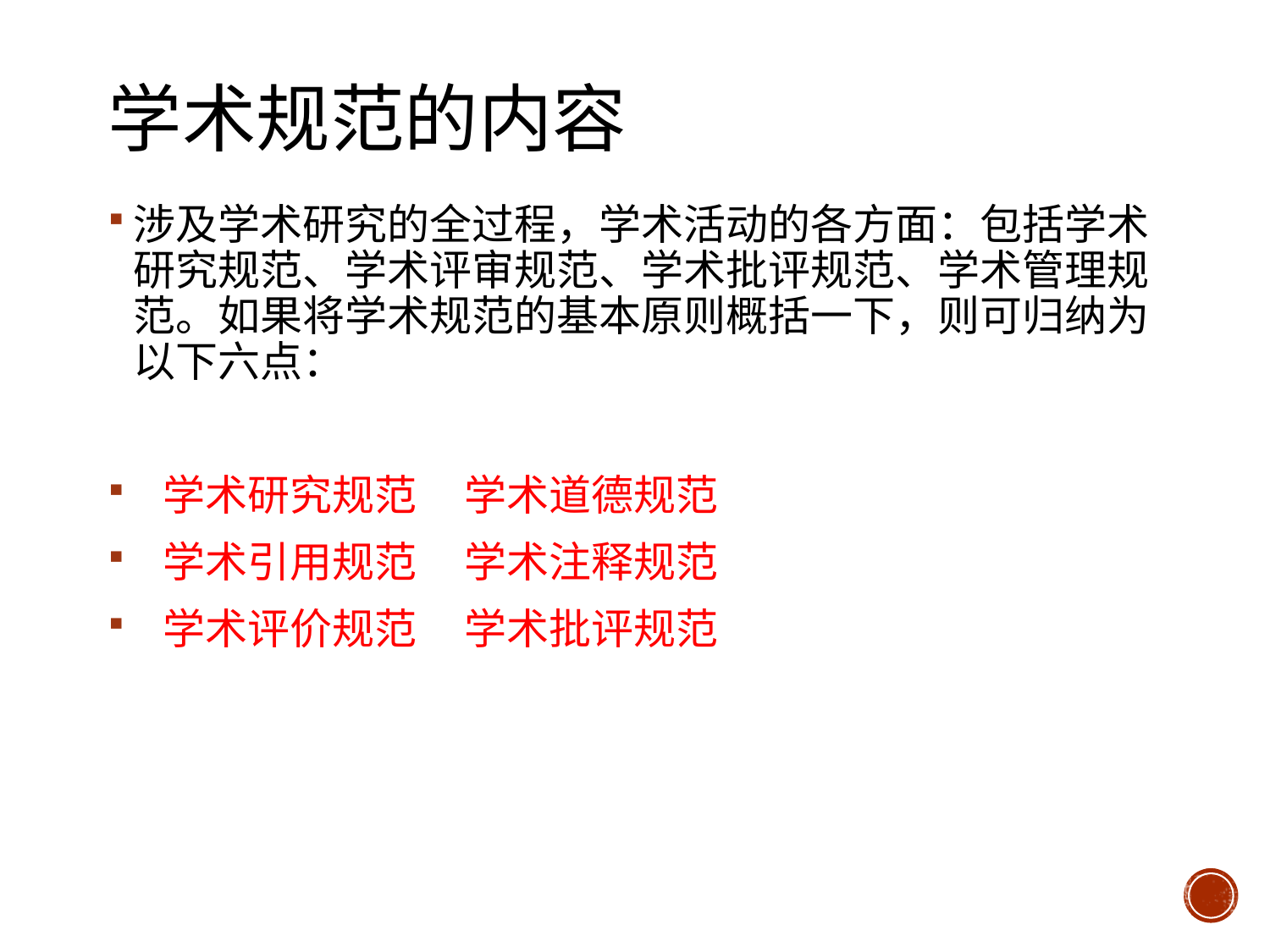

# 学术规范的内容
涉及学术研究的全过程，学术活动的各方面：包括学术研究规范、学术评审规范、学术批评规范、学术管理规范。如果将学术规范的基本原则概括一下，则可归纳为以下六点：

  学术研究规范     学术道德规范
  学术引用规范     学术注释规范
  学术评价规范     学术批评规范